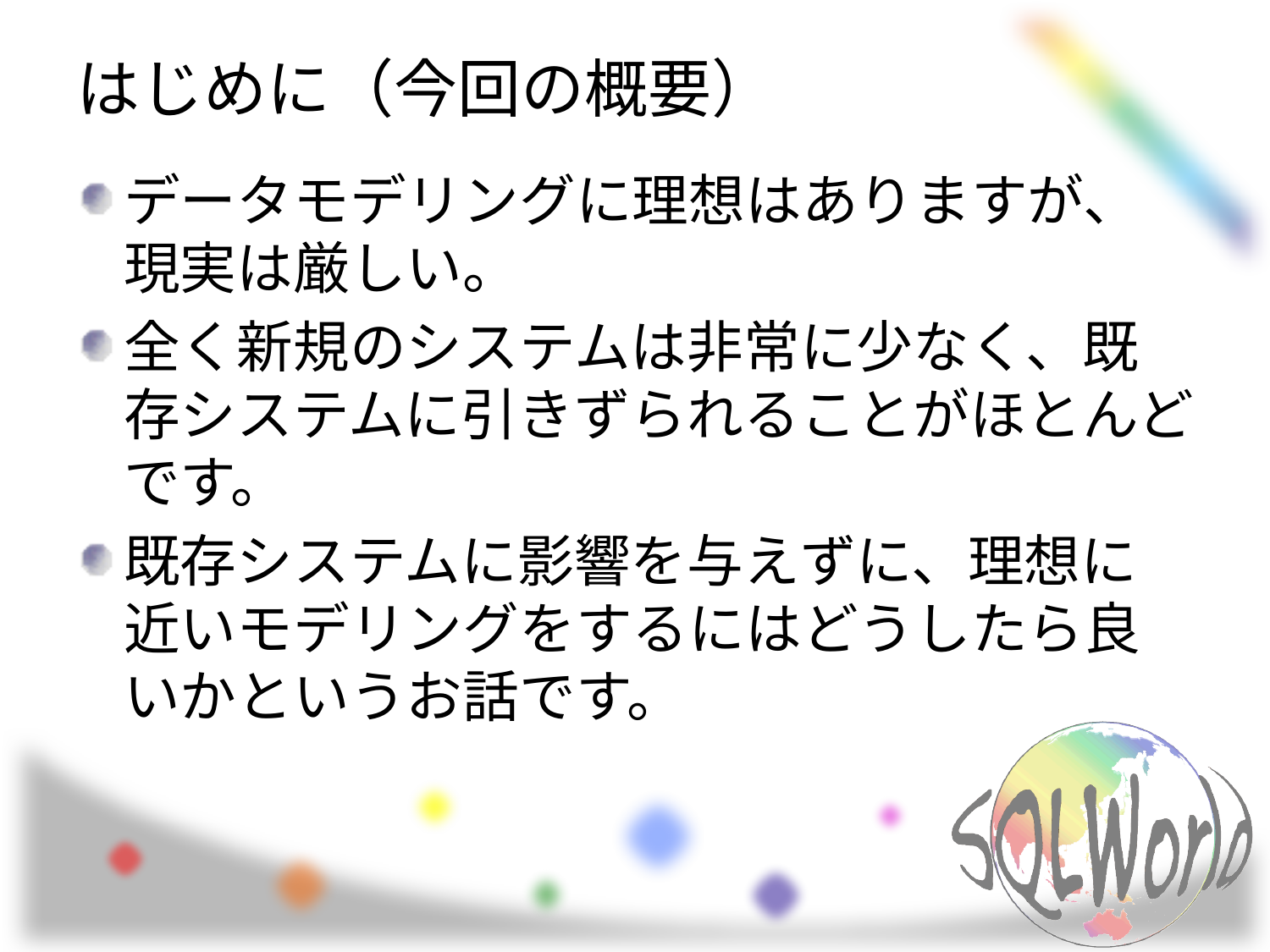

# はじめに（今回の概要）
データモデリングに理想はありますが、現実は厳しい。
全く新規のシステムは非常に少なく、既存システムに引きずられることがほとんどです。
既存システムに影響を与えずに、理想に近いモデリングをするにはどうしたら良いかというお話です。